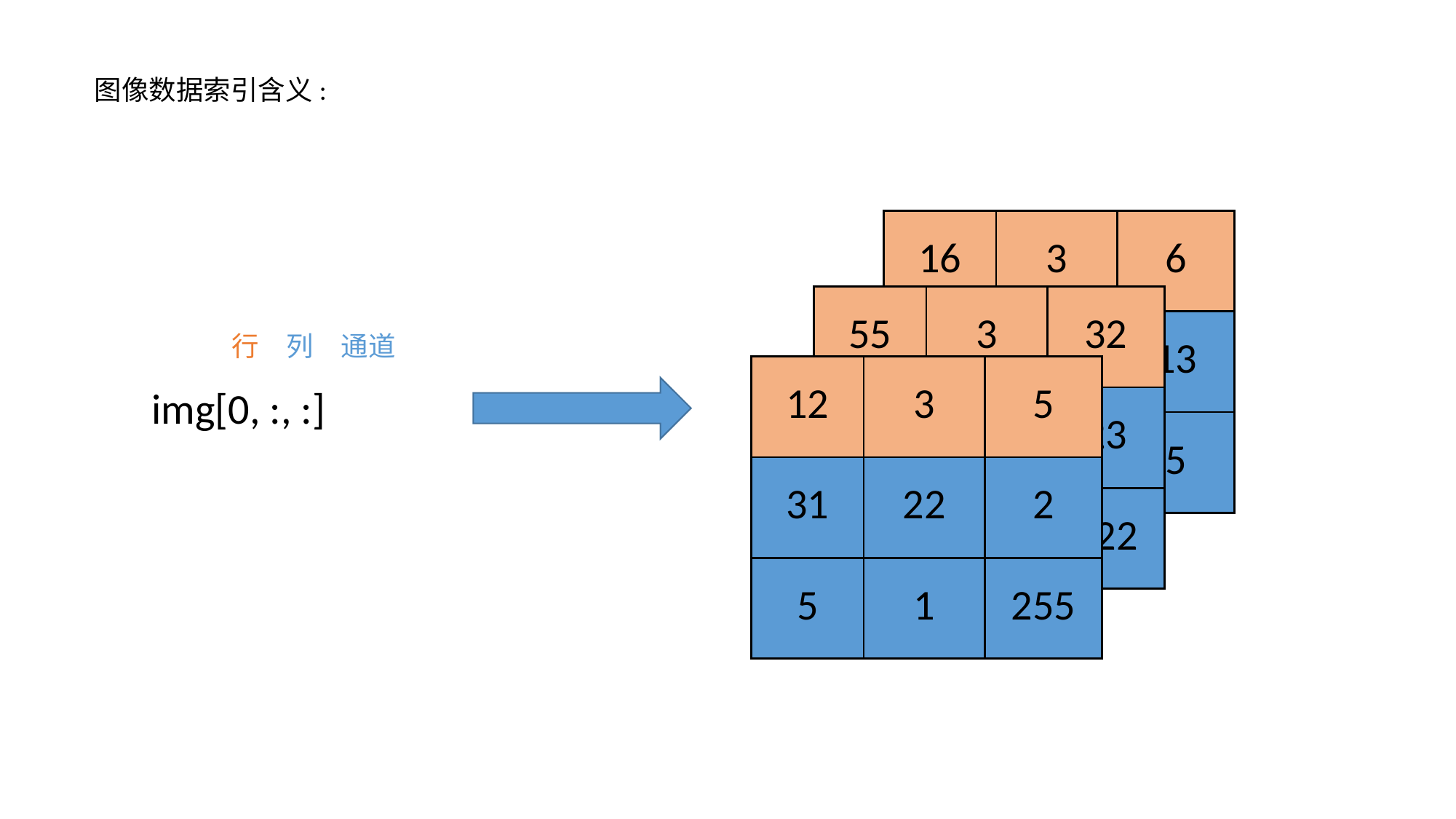

图像数据索引含义:
| 16 | 3 | 6 |
| --- | --- | --- |
| 88 | 255 | 13 |
| 98 | 0 | 5 |
| 55 | 3 | 32 |
| --- | --- | --- |
| 13 | 267 | 23 |
| 1 | 12 | 122 |
行　列　通道
| 12 | 3 | 5 |
| --- | --- | --- |
| 31 | 22 | 2 |
| 5 | 1 | 255 |
img[0, :, :]